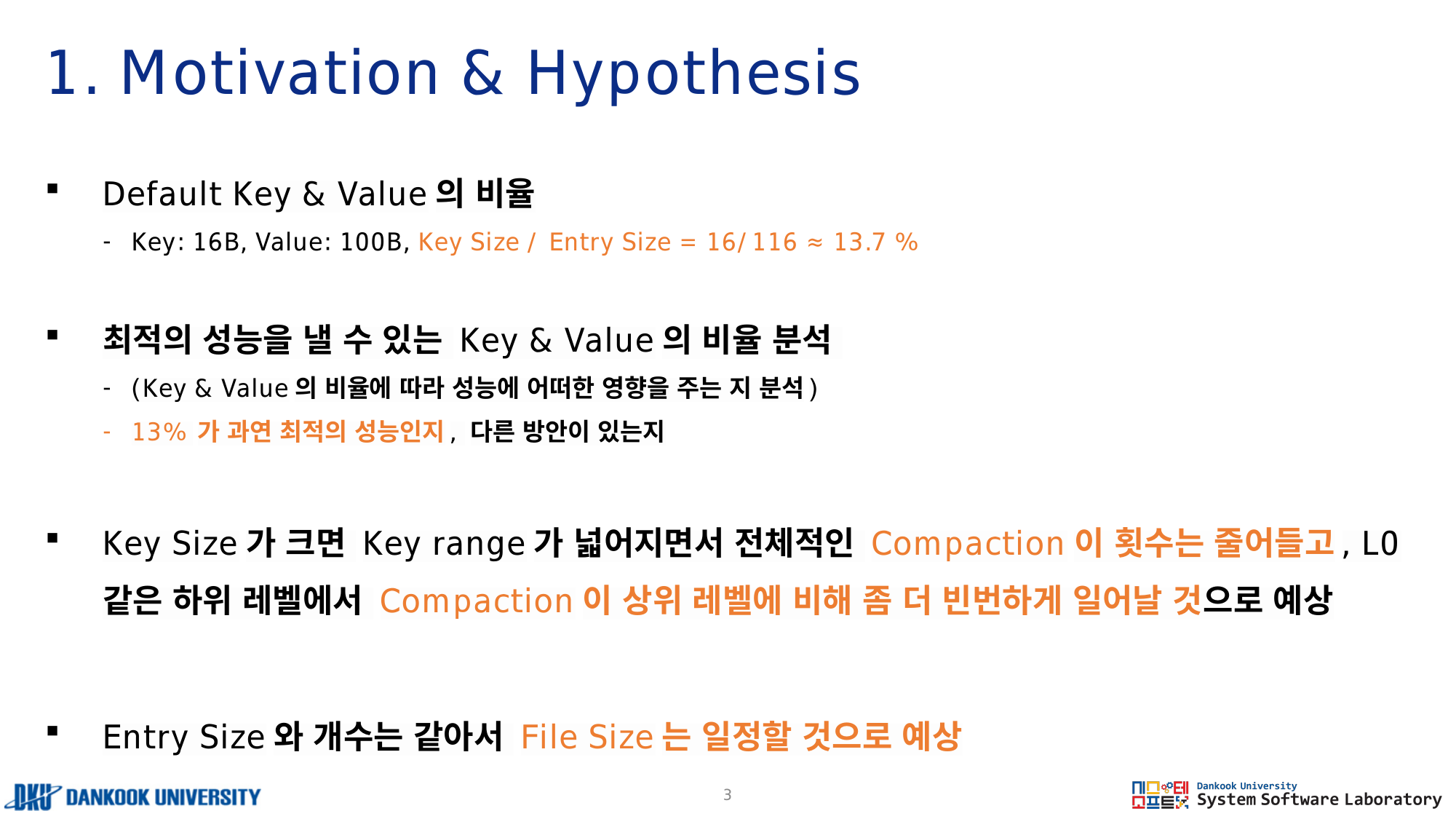

# 1. Motivation & Hypothesis
Default Key & Value의 비율
Key: 16B, Value: 100B, Key Size / Entry Size = 16/116 ≈ 13.7 %

최적의 성능을 낼 수 있는 Key & Value의 비율 분석
(Key & Value의 비율에 따라 성능에 어떠한 영향을 주는 지 분석)
13%가 과연 최적의 성능인지, 다른 방안이 있는지

Key Size가 크면 Key range가 넓어지면서 전체적인 Compaction이 횟수는 줄어들고, L0 같은 하위 레벨에서 Compaction이 상위 레벨에 비해 좀 더 빈번하게 일어날 것으로 예상

Entry Size와 개수는 같아서 File Size는 일정할 것으로 예상
3